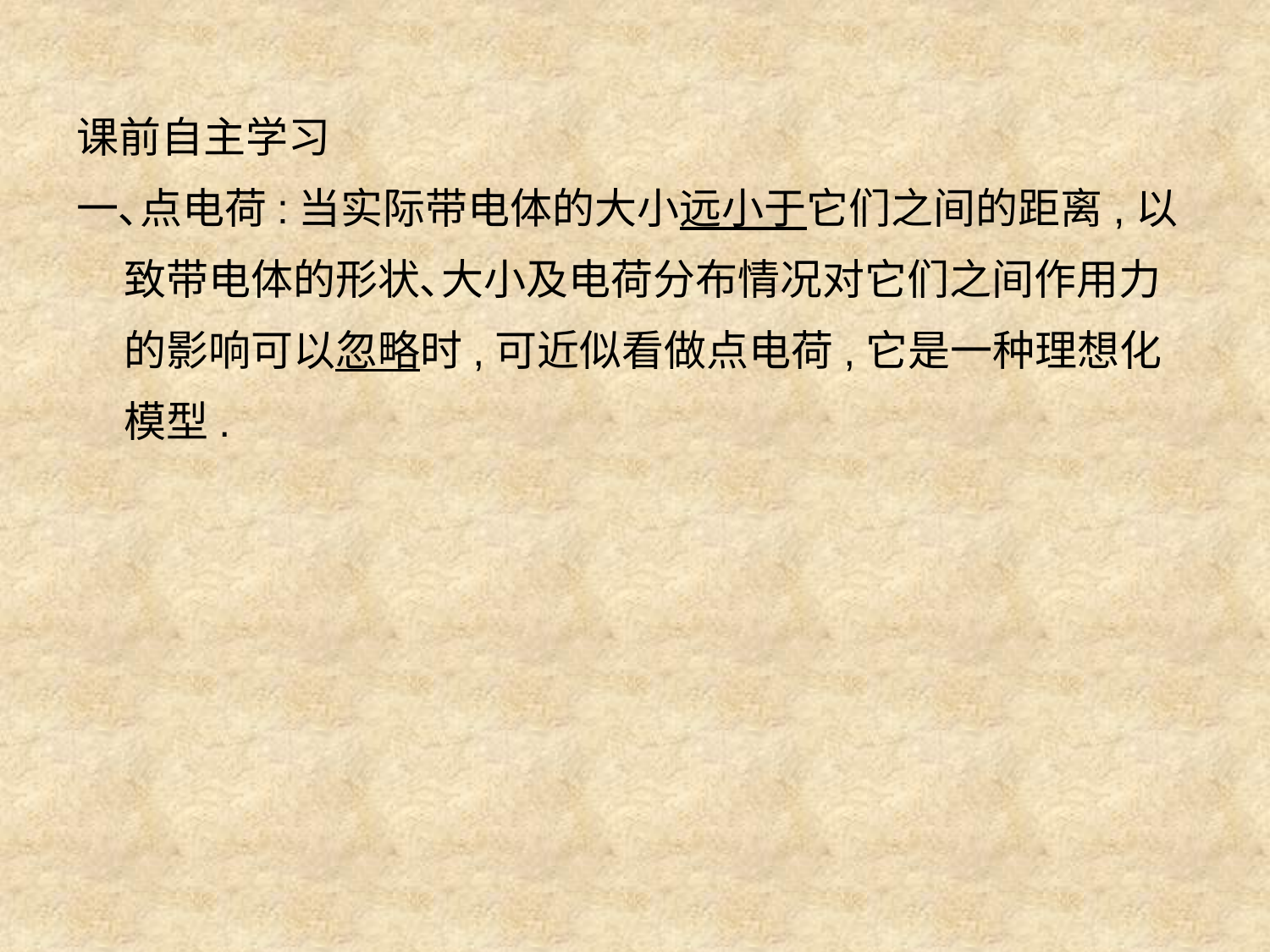

课前自主学习
一､点电荷:当实际带电体的大小远小于它们之间的距离,以致带电体的形状､大小及电荷分布情况对它们之间作用力的影响可以忽略时,可近似看做点电荷,它是一种理想化模型.